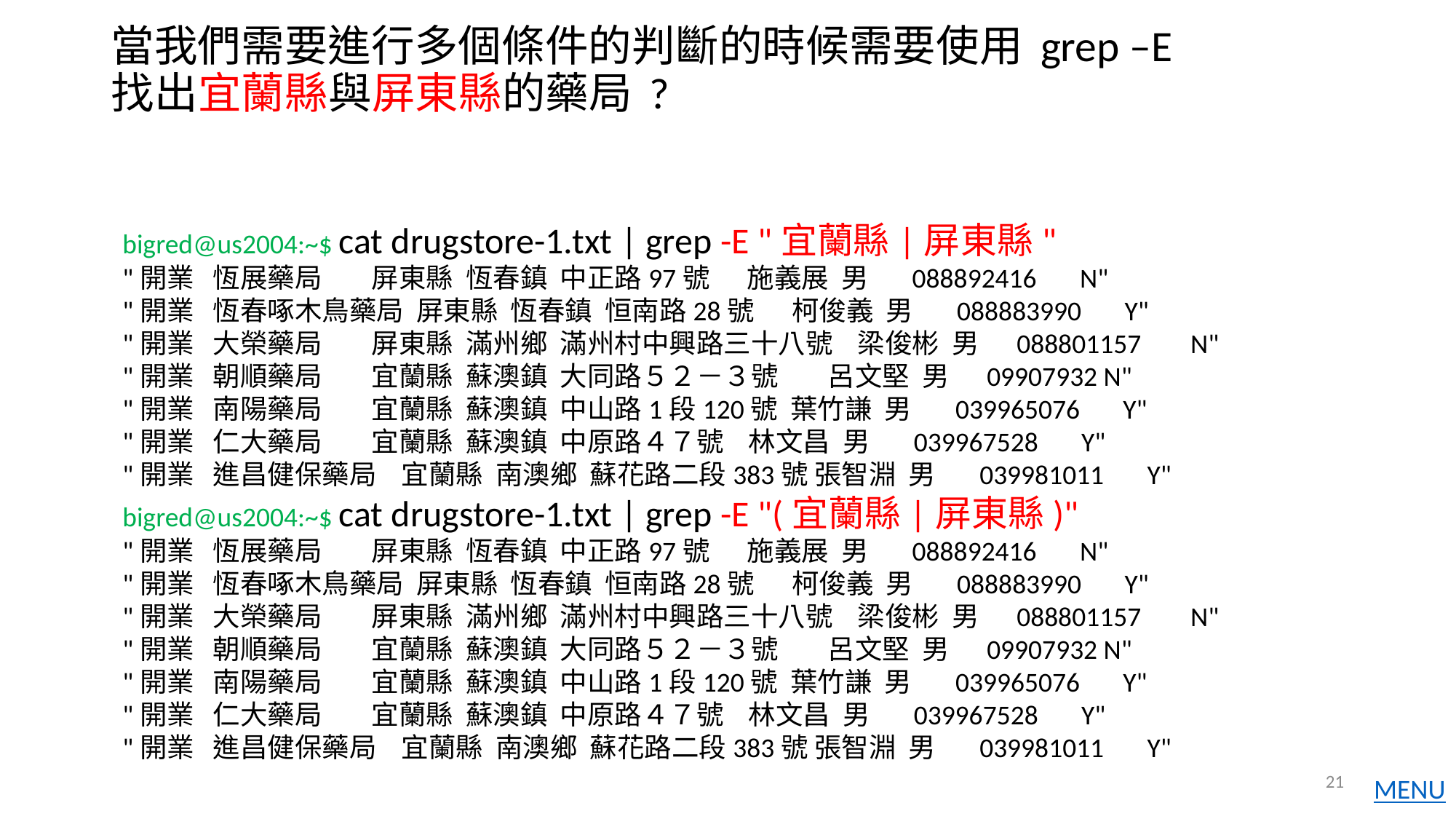

# 當我們需要進行多個條件的判斷的時候需要使用 grep –E 找出宜蘭縣與屏東縣的藥局 ?
bigred@us2004:~$ cat drugstore-1.txt | grep -E "宜蘭縣|屏東縣"
"開業   恆展藥局        屏東縣  恆春鎮  中正路97號      施義展  男      088892416       N"
"開業   恆春啄木鳥藥局  屏東縣  恆春鎮  恒南路28號      柯俊義  男      088883990       Y"
"開業   大榮藥局        屏東縣  滿州鄉  滿州村中興路三十八號    梁俊彬  男     088801157        N"
"開業   朝順藥局        宜蘭縣  蘇澳鎮  大同路５２－３號        呂文堅  男     09907932 N"
"開業   南陽藥局        宜蘭縣  蘇澳鎮  中山路1段120號  葉竹謙  男      039965076       Y"
"開業   仁大藥局        宜蘭縣  蘇澳鎮  中原路４７號    林文昌  男      039967528       Y"
"開業   進昌健保藥局    宜蘭縣  南澳鄉  蘇花路二段383號 張智淵  男      039981011       Y"
bigred@us2004:~$ cat drugstore-1.txt | grep -E "(宜蘭縣|屏東縣)"
"開業   恆展藥局        屏東縣  恆春鎮  中正路97號      施義展  男      088892416       N"
"開業   恆春啄木鳥藥局  屏東縣  恆春鎮  恒南路28號      柯俊義  男      088883990       Y"
"開業   大榮藥局        屏東縣  滿州鄉  滿州村中興路三十八號    梁俊彬  男     088801157        N"
"開業   朝順藥局        宜蘭縣  蘇澳鎮  大同路５２－３號        呂文堅  男     09907932 N"
"開業   南陽藥局        宜蘭縣  蘇澳鎮  中山路1段120號  葉竹謙  男      039965076       Y"
"開業   仁大藥局        宜蘭縣  蘇澳鎮  中原路４７號    林文昌  男      039967528       Y"
"開業   進昌健保藥局    宜蘭縣  南澳鄉  蘇花路二段383號 張智淵  男      039981011       Y"

21